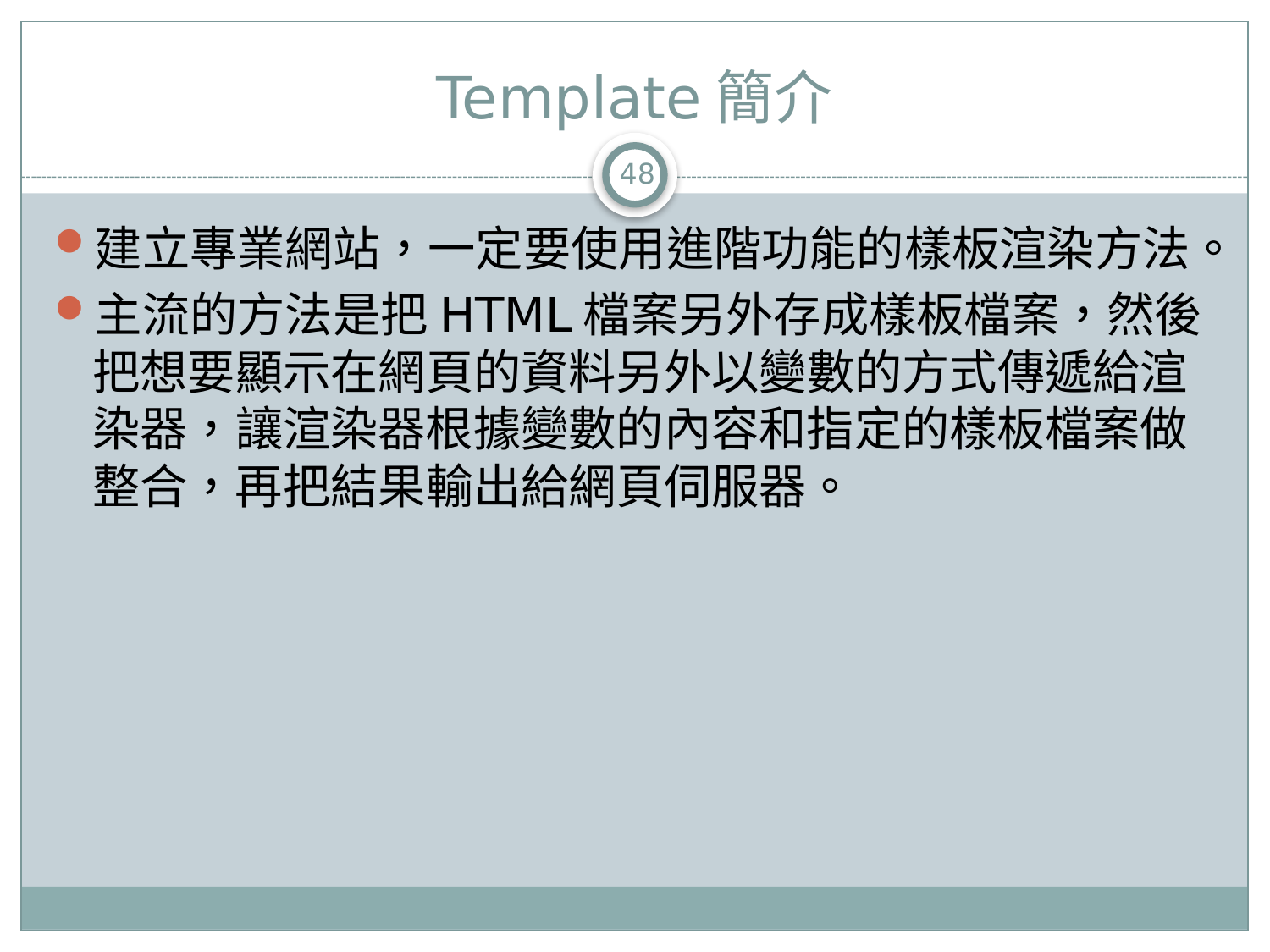

# Template簡介
48
建立專業網站，一定要使用進階功能的樣板渲染方法。
主流的方法是把HTML檔案另外存成樣板檔案，然後把想要顯示在網頁的資料另外以變數的方式傳遞給渲染器，讓渲染器根據變數的內容和指定的樣板檔案做整合，再把結果輸出給網頁伺服器。